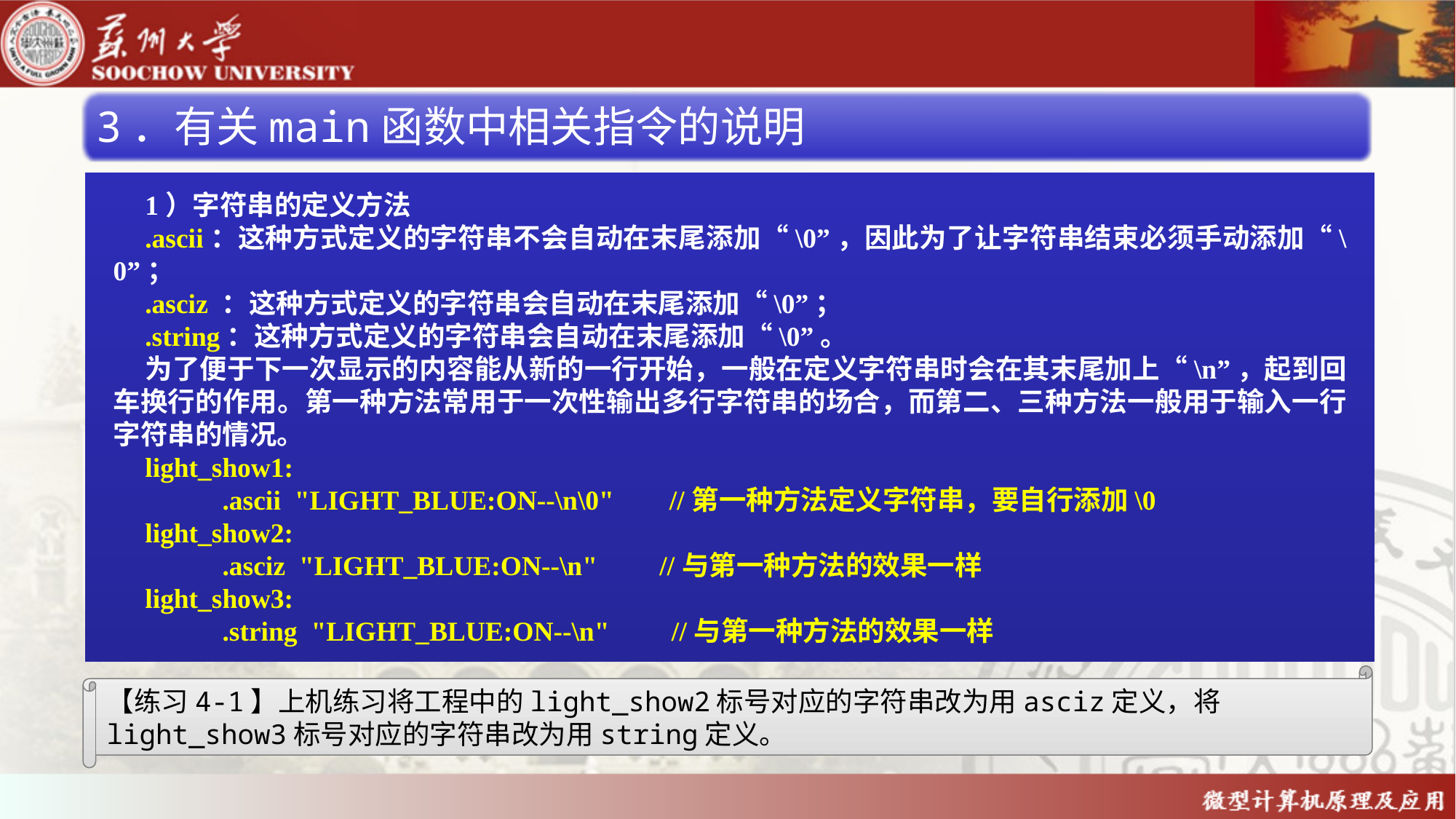

3．有关main函数中相关指令的说明
1）字符串的定义方法
.ascii：这种方式定义的字符串不会自动在末尾添加“\0”，因此为了让字符串结束必须手动添加“\0”；
.asciz ：这种方式定义的字符串会自动在末尾添加“\0”；
.string：这种方式定义的字符串会自动在末尾添加“\0”。
为了便于下一次显示的内容能从新的一行开始，一般在定义字符串时会在其末尾加上“\n”，起到回车换行的作用。第一种方法常用于一次性输出多行字符串的场合，而第二、三种方法一般用于输入一行字符串的情况。
light_show1:
	.ascii  "LIGHT_BLUE:ON--\n\0"        //第一种方法定义字符串，要自行添加\0
light_show2:
	.asciz  "LIGHT_BLUE:ON--\n"         //与第一种方法的效果一样
light_show3:
	.string  "LIGHT_BLUE:ON--\n"         //与第一种方法的效果一样
【练习4-1】上机练习将工程中的light_show2标号对应的字符串改为用asciz定义，将light_show3标号对应的字符串改为用string定义。